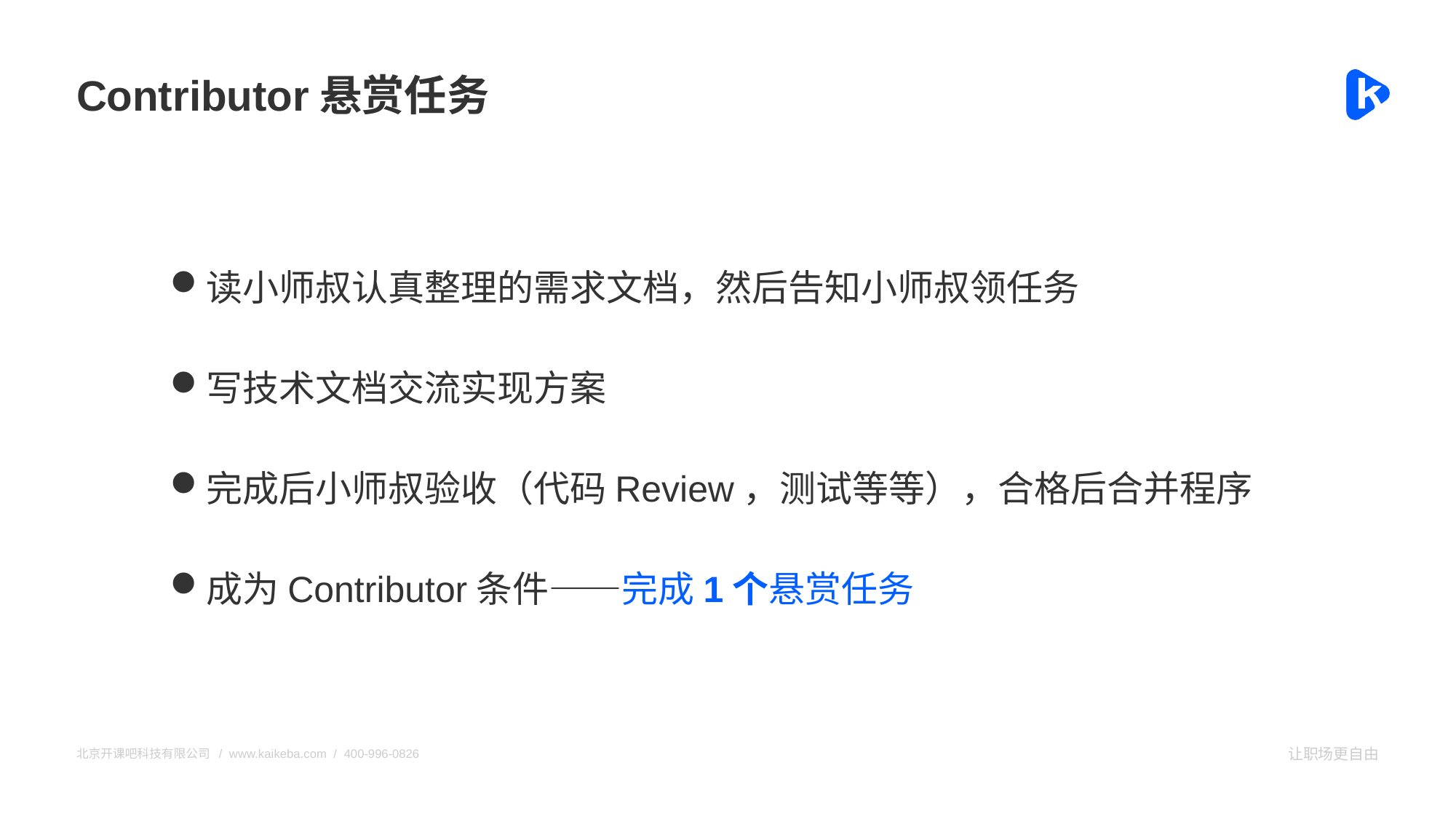

Contributor悬赏任务
读小师叔认真整理的需求文档，然后告知小师叔领任务
写技术文档交流实现方案
完成后小师叔验收（代码Review，测试等等），合格后合并程序
成为Contributor条件——完成1个悬赏任务